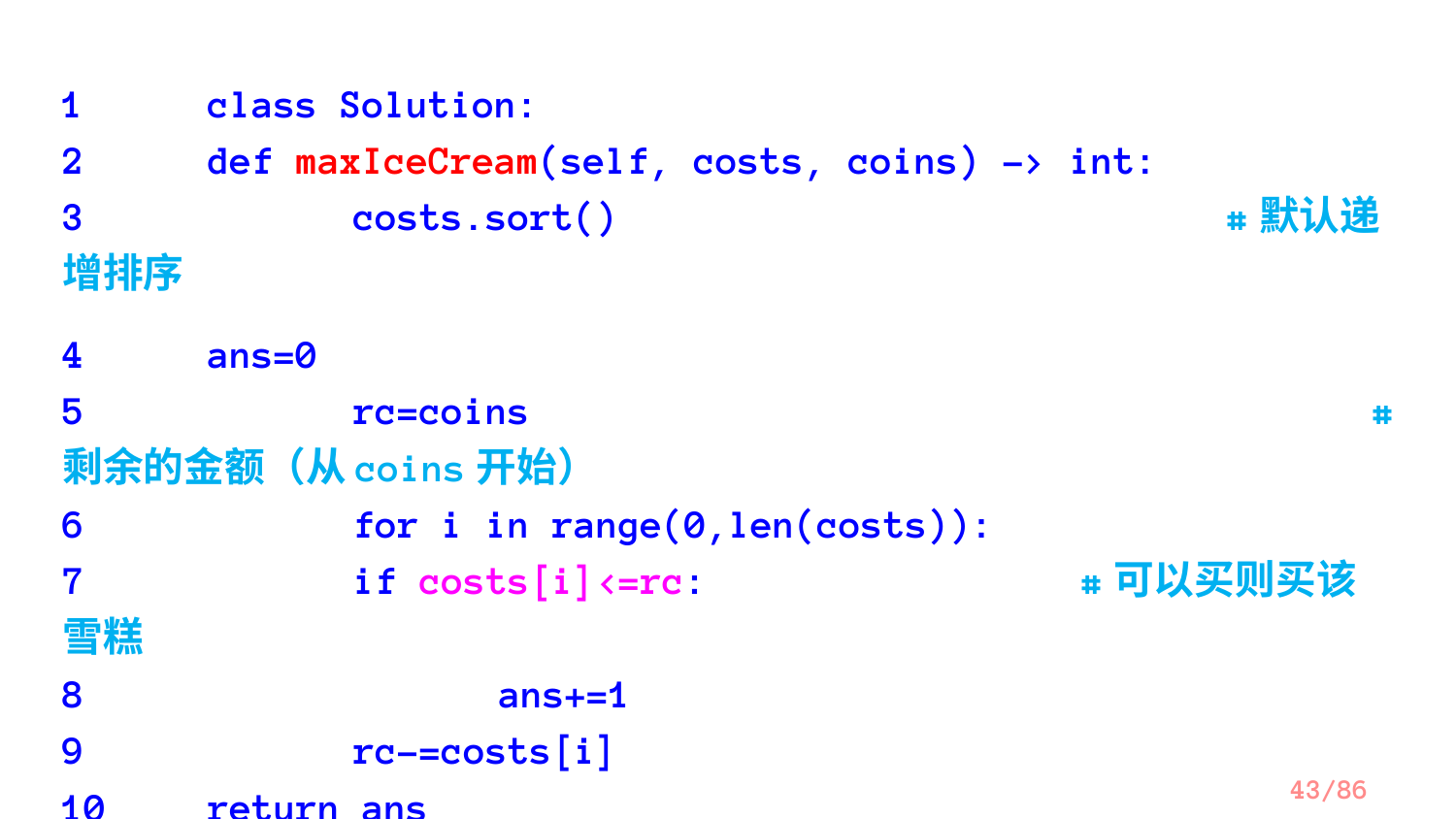

1	class Solution:
2  	def maxIceCream(self, costs, coins) -> int:
3    		costs.sort()        			#默认递增排序
4     	ans=0
5      	rc=coins   						#剩余的金额（从coins开始）
6      	for i in range(0,len(costs)):
7        	if costs[i]<=rc:  			#可以买则买该雪糕
8         		ans+=1
9           	rc-=costs[i]
10    	return ans
43/86